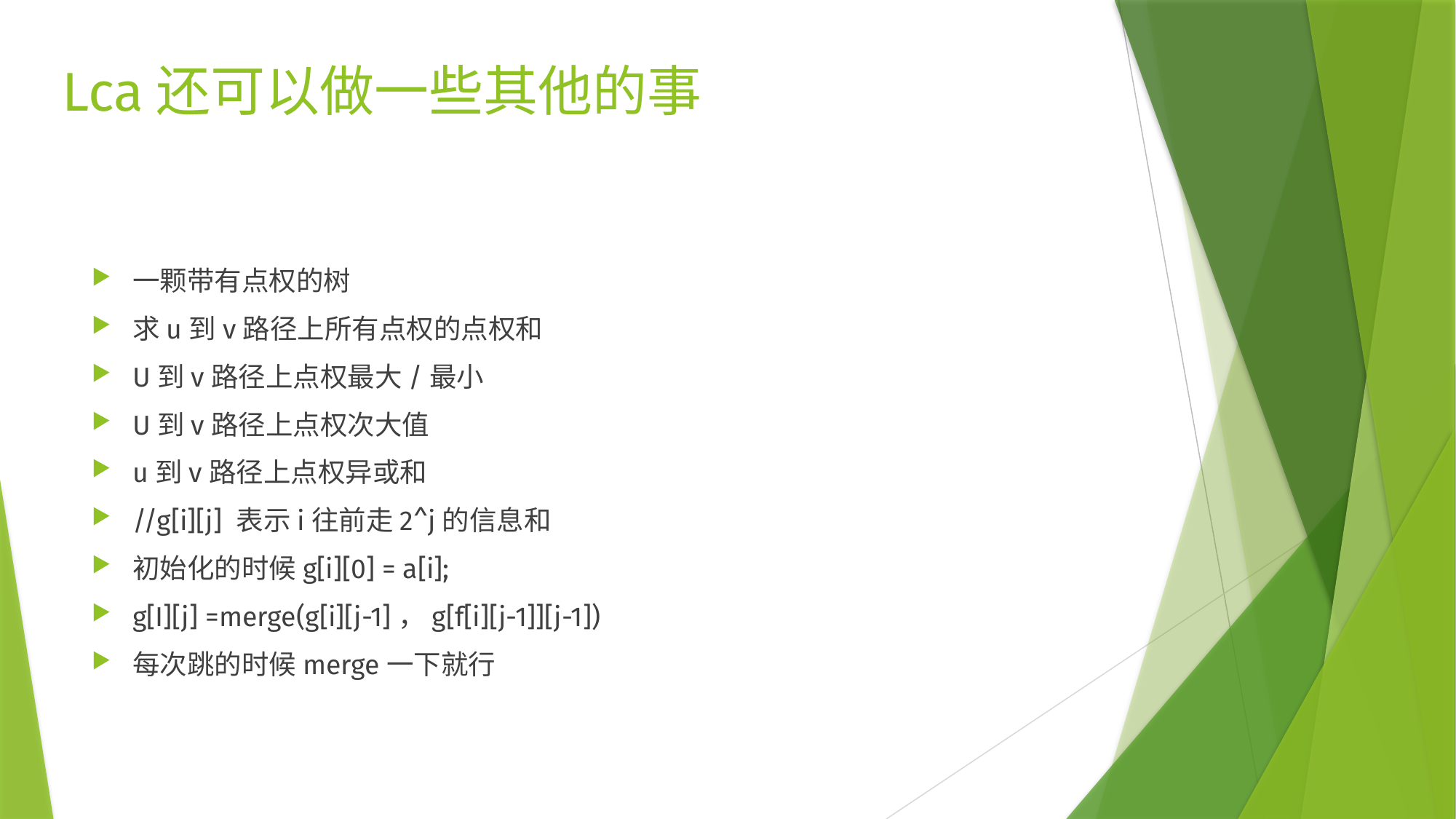

# Lca还可以做一些其他的事
一颗带有点权的树
求u到v路径上所有点权的点权和
U到v路径上点权最大/最小
U到v路径上点权次大值
u到v路径上点权异或和
//g[i][j] 表示i往前走2^j的信息和
初始化的时候g[i][0] = a[i];
g[I][j] =merge(g[i][j-1]，g[f[i][j-1]][j-1])
每次跳的时候merge一下就行